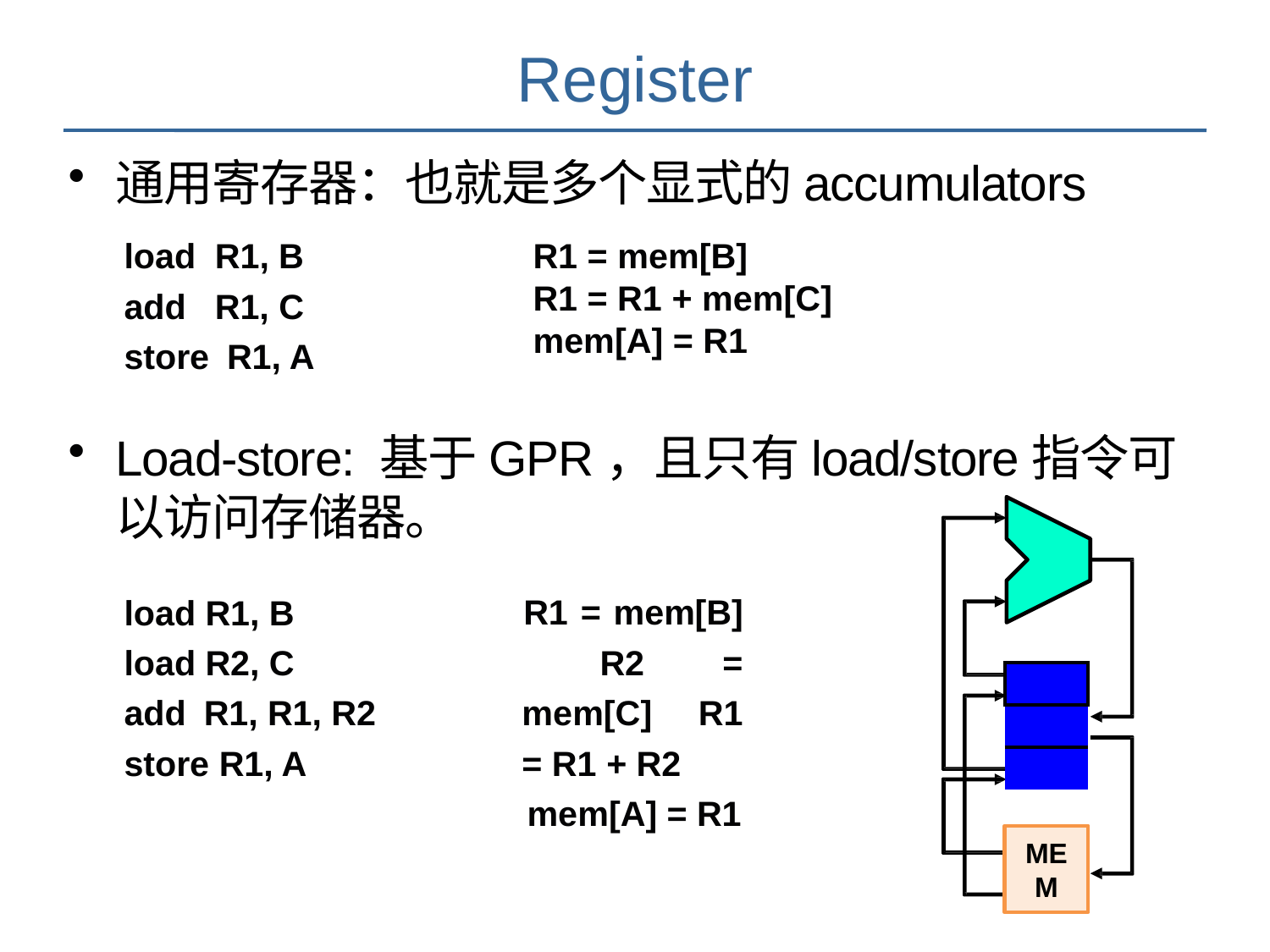

# Register
通用寄存器：也就是多个显式的accumulators
load  R1, B
add   R1, C
store  R1, A
R1 = mem[B]
R1 = R1 + mem[C]
mem[A] = R1
Load-store: 基于GPR，且只有load/store指令可以访问存储器。

load R1, B
load R2, C
add  R1, R1, R2
store R1, A
R1 = mem[B]  R2 = mem[C]  R1 = R1 + R2
mem[A] = R1

|  |
| --- |
|  |
|  |

MEM